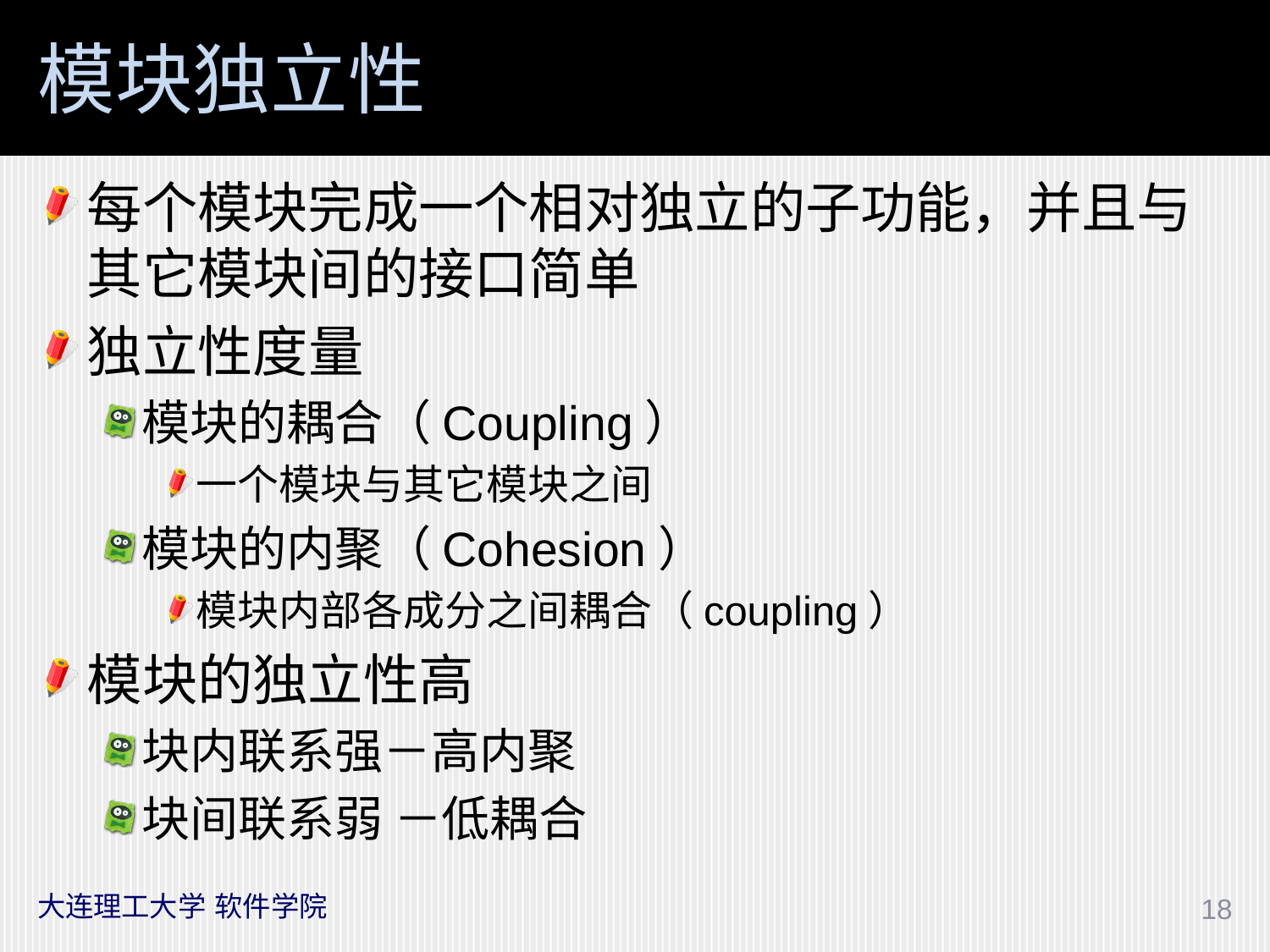

# 模块独立性
每个模块完成一个相对独立的子功能，并且与其它模块间的接口简单
独立性度量
模块的耦合（Coupling）
一个模块与其它模块之间
模块的内聚（Cohesion）
模块内部各成分之间耦合（coupling）
模块的独立性高
块内联系强－高内聚
块间联系弱 －低耦合

大连理工大学 软件学院
18